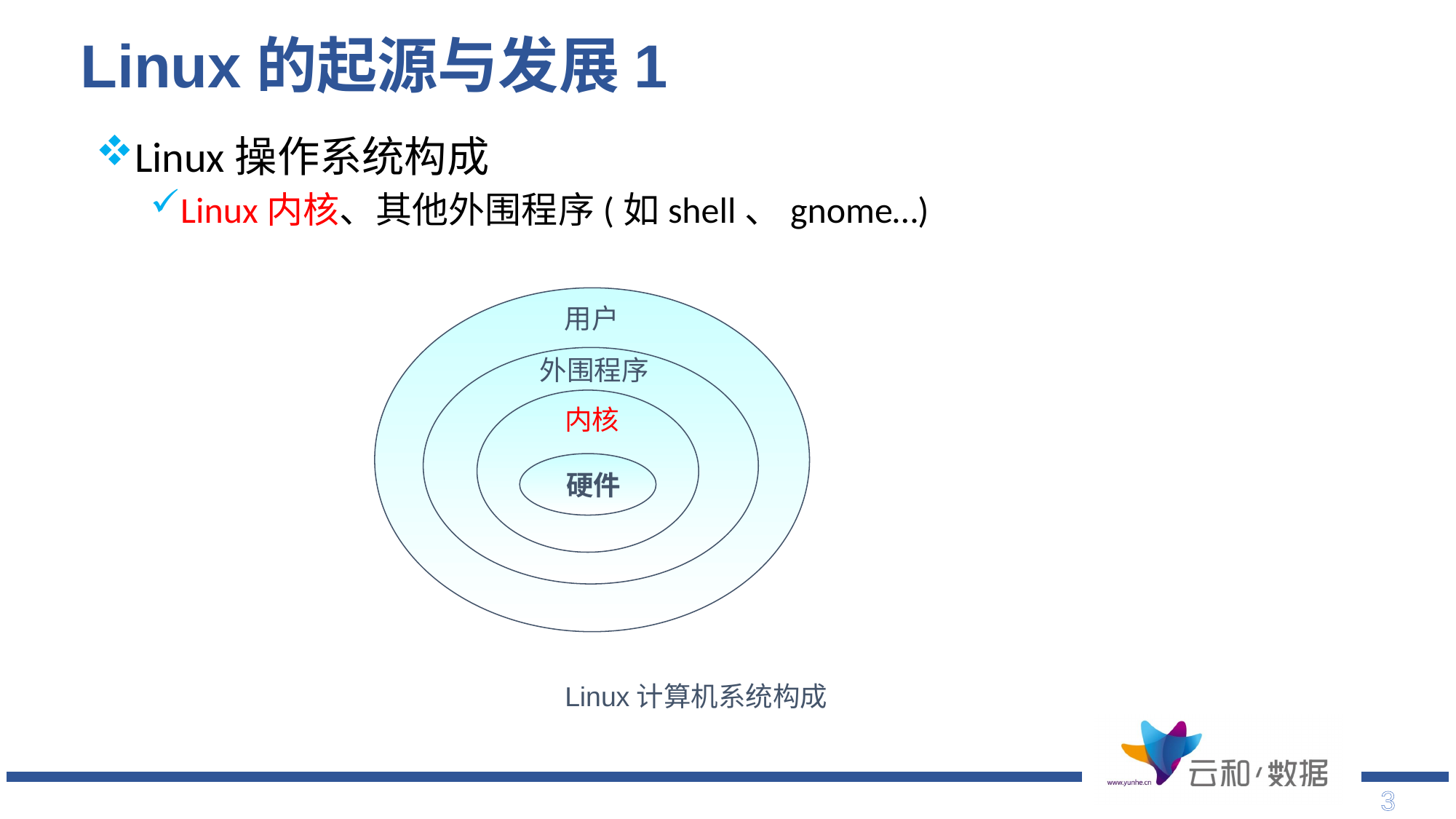

# Linux的起源与发展1
Linux操作系统构成
Linux内核、其他外围程序(如shell、gnome…)

用户

外围程序

内核
硬件
Linux计算机系统构成